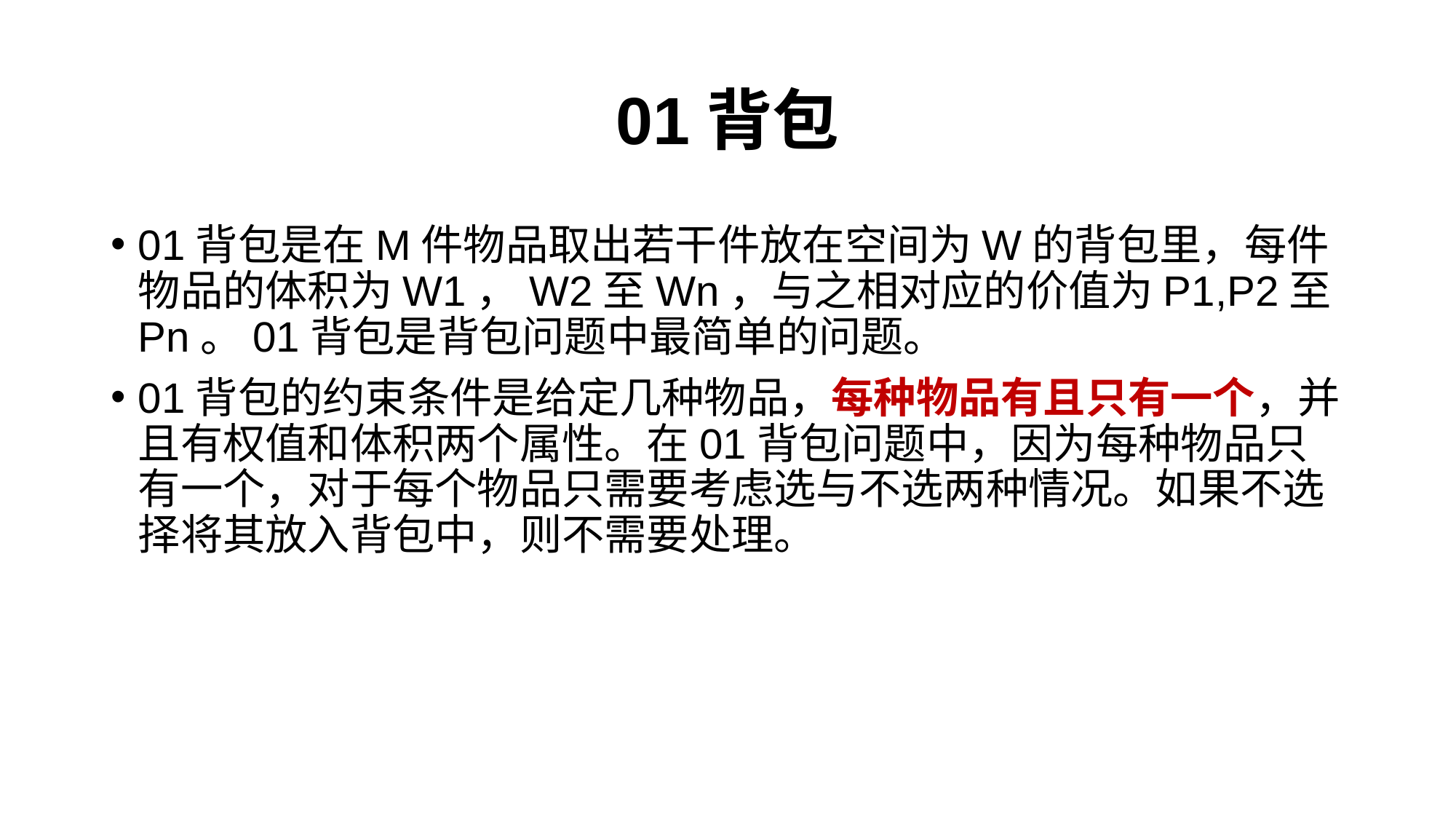

# 01背包
01背包是在M件物品取出若干件放在空间为W的背包里，每件物品的体积为W1，W2至Wn，与之相对应的价值为P1,P2至Pn。01背包是背包问题中最简单的问题。
01背包的约束条件是给定几种物品，每种物品有且只有一个，并且有权值和体积两个属性。在01背包问题中，因为每种物品只有一个，对于每个物品只需要考虑选与不选两种情况。如果不选择将其放入背包中，则不需要处理。